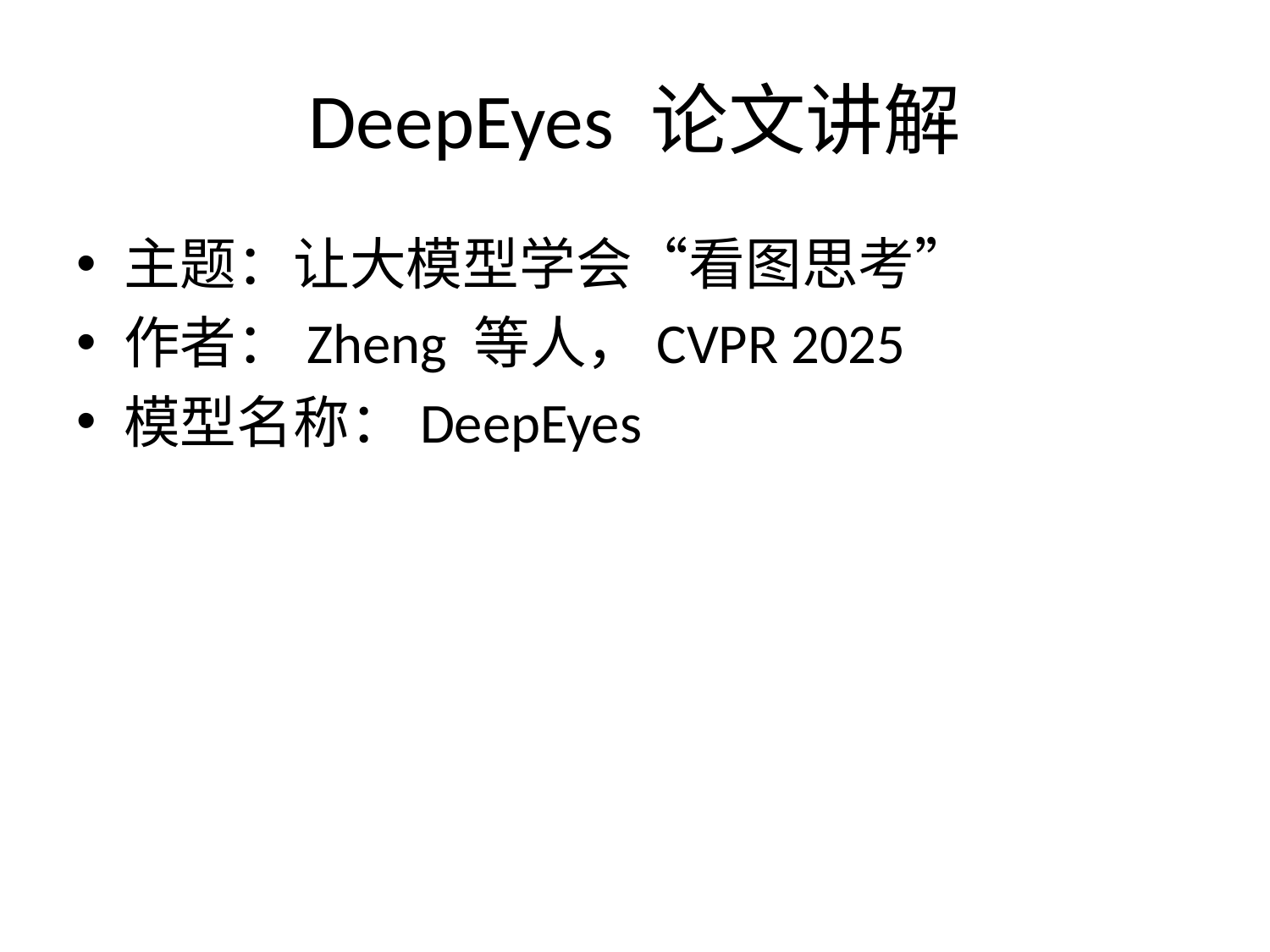

# DeepEyes 论文讲解
主题：让大模型学会“看图思考”
作者：Zheng 等人，CVPR 2025
模型名称：DeepEyes